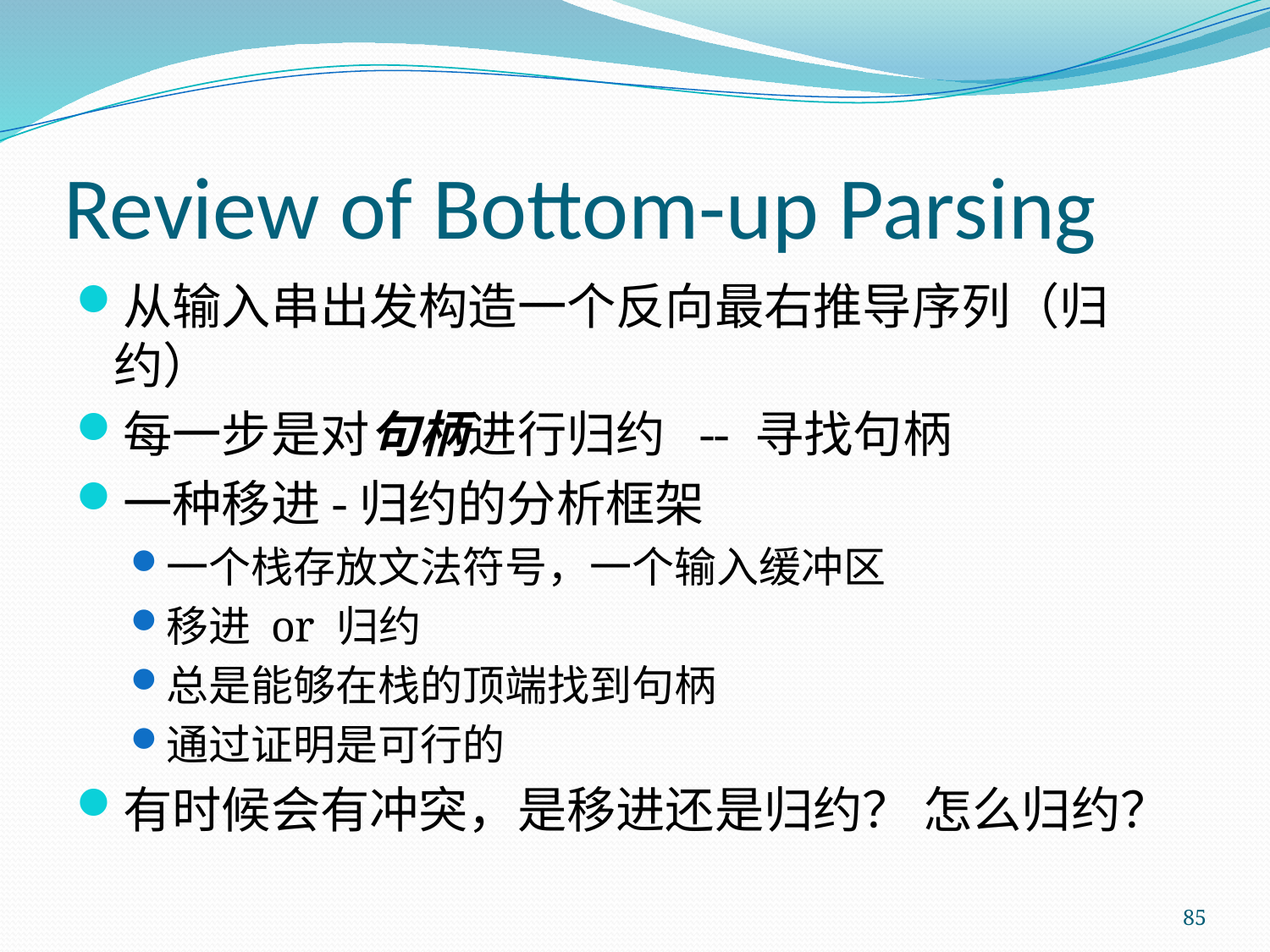

# Review of Bottom-up Parsing
从输入串出发构造一个反向最右推导序列（归约）
每一步是对句柄进行归约  -- 寻找句柄
一种移进-归约的分析框架
一个栈存放文法符号，一个输入缓冲区
移进 or 归约
总是能够在栈的顶端找到句柄
通过证明是可行的
有时候会有冲突，是移进还是归约？ 怎么归约？
85